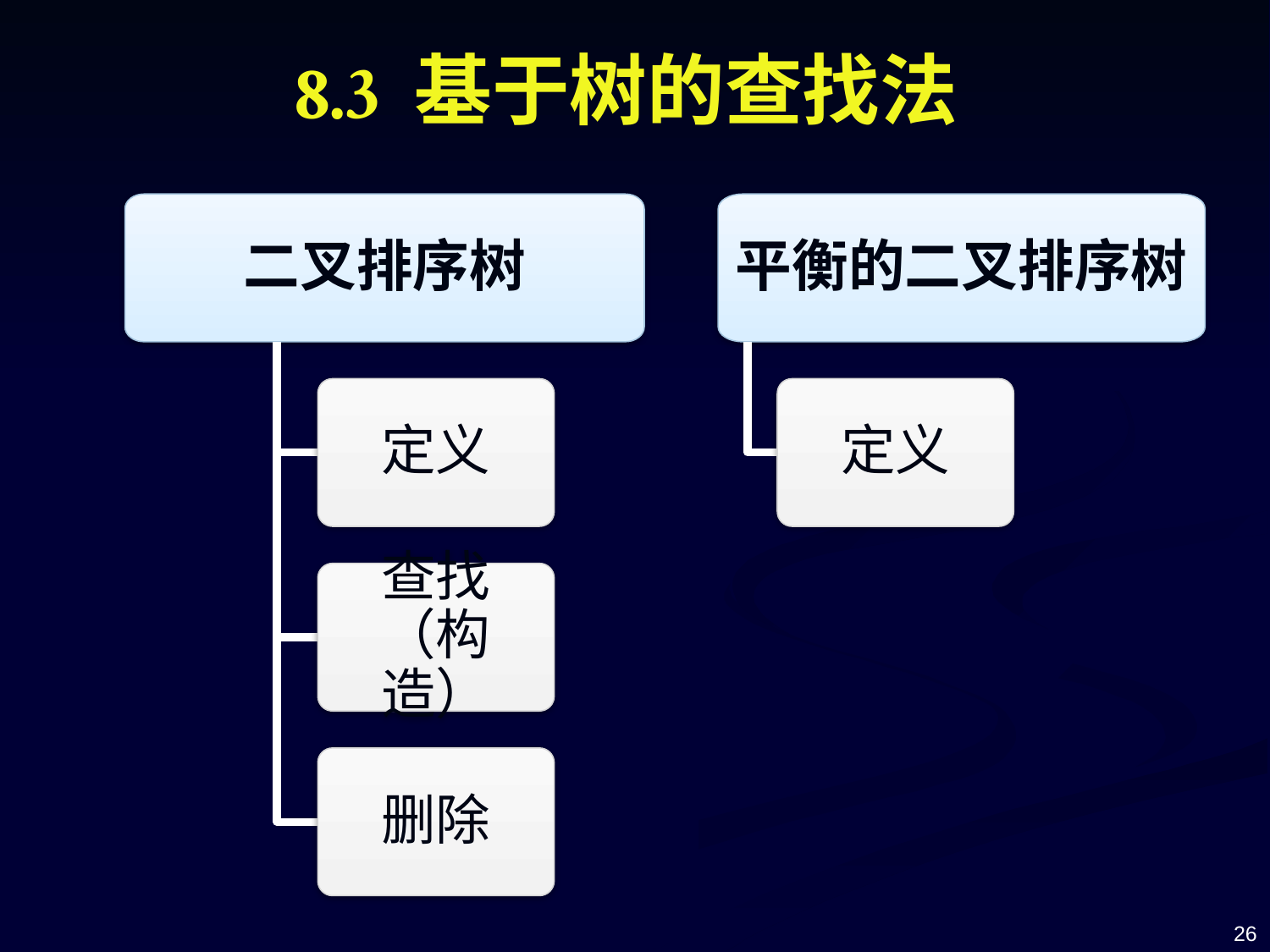

# 8.3 基于树的查找法
二叉排序树
平衡的二叉排序树

定义
定义
查找（构造）
删除
26